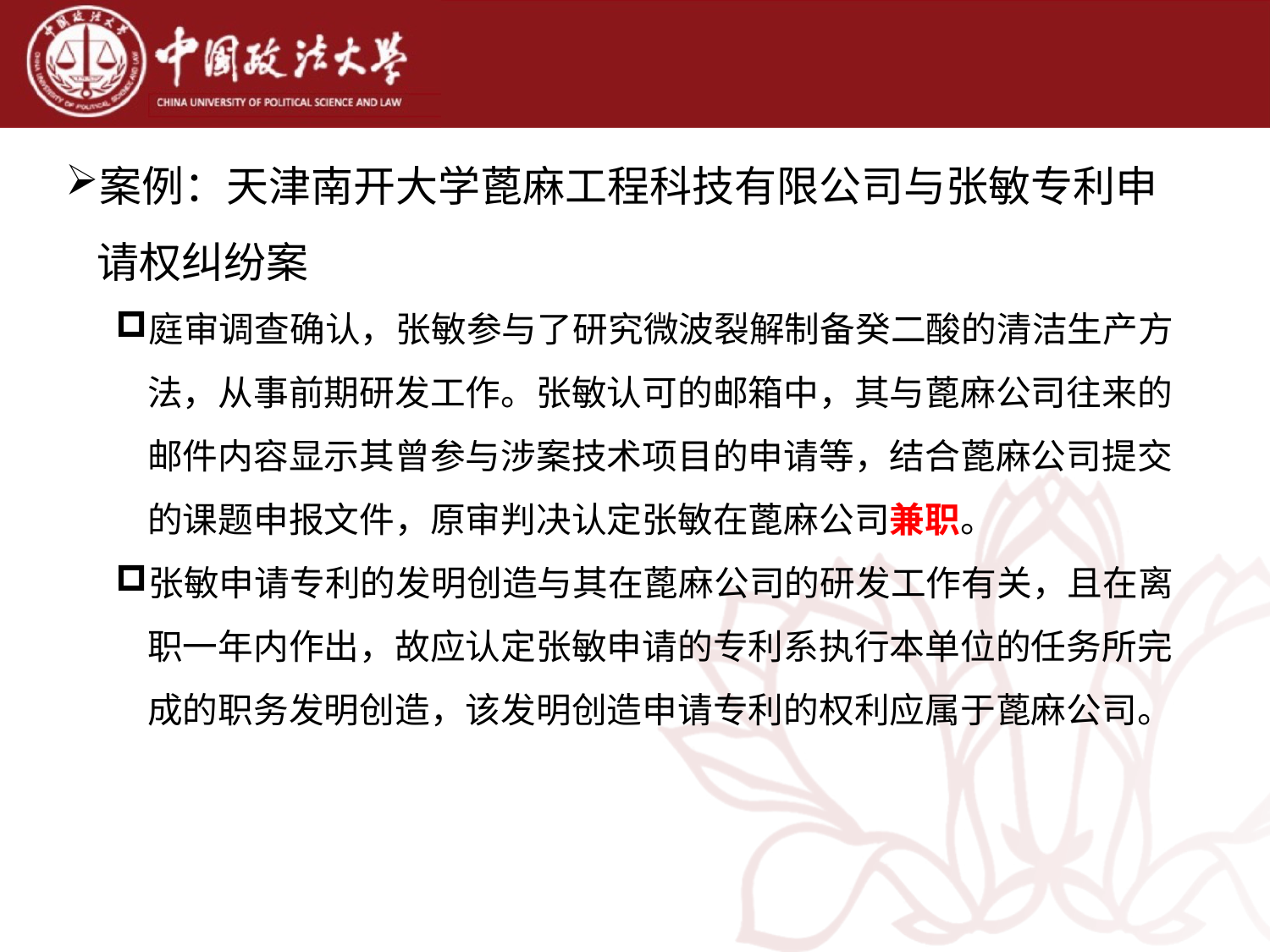

案例：天津南开大学蓖麻工程科技有限公司与张敏专利申请权纠纷案
庭审调查确认，张敏参与了研究微波裂解制备癸二酸的清洁生产方法，从事前期研发工作。张敏认可的邮箱中，其与蓖麻公司往来的邮件内容显示其曾参与涉案技术项目的申请等，结合蓖麻公司提交的课题申报文件，原审判决认定张敏在蓖麻公司兼职。
张敏申请专利的发明创造与其在蓖麻公司的研发工作有关，且在离职一年内作出，故应认定张敏申请的专利系执行本单位的任务所完成的职务发明创造，该发明创造申请专利的权利应属于蓖麻公司。